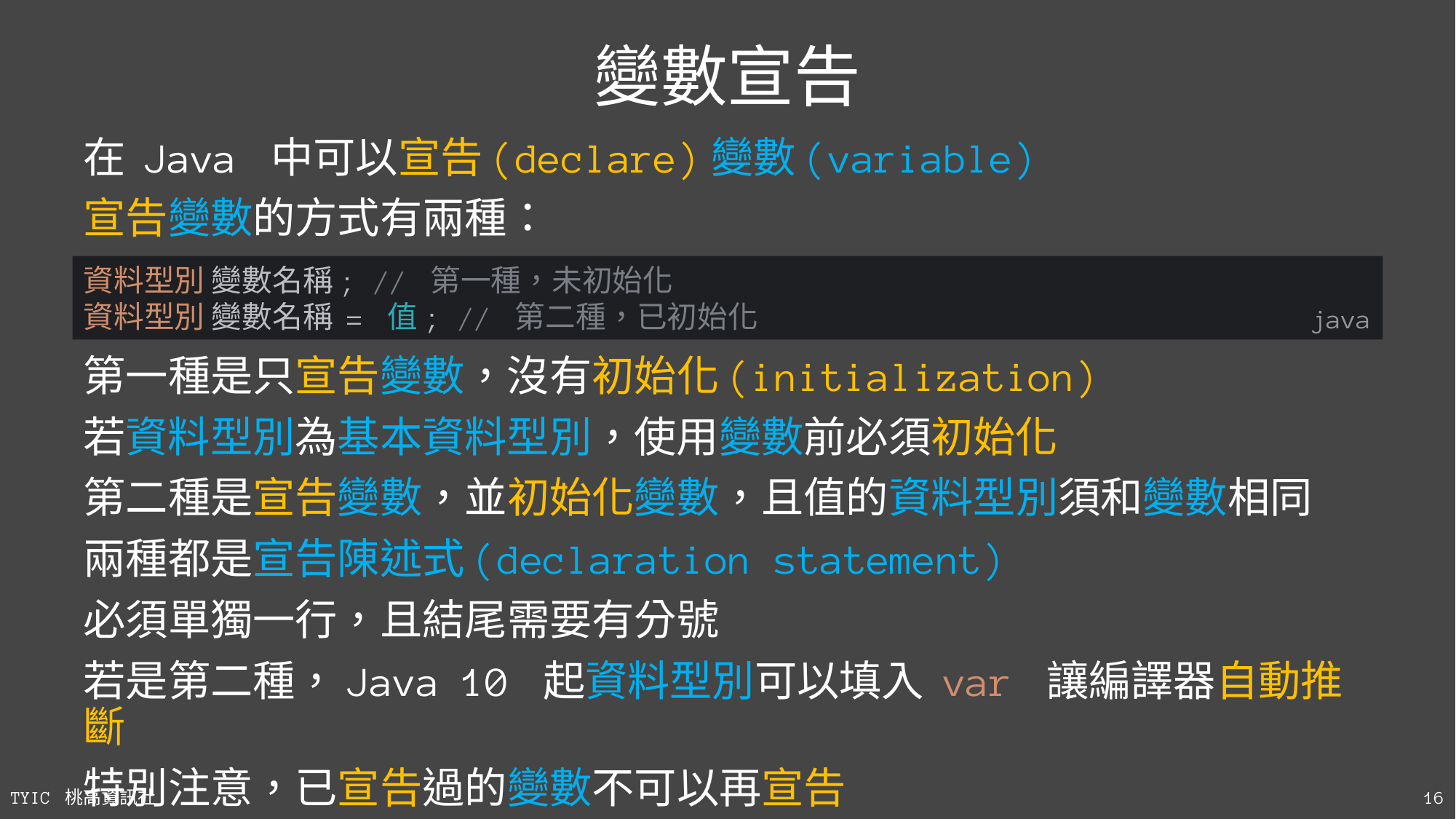

# 變數宣告
在 Java 中可以宣告(declare)變數(variable)
宣告變數的方式有兩種：
資料型別 變數名稱; // 第一種，未初始化
資料型別 變數名稱 = 值; // 第二種，已初始化
java
第一種是只宣告變數，沒有初始化(initialization)
若資料型別為基本資料型別，使用變數前必須初始化
第二種是宣告變數，並初始化變數，且值的資料型別須和變數相同
兩種都是宣告陳述式(declaration statement)
必須單獨一行，且結尾需要有分號
若是第二種，Java 10 起資料型別可以填入 var 讓編譯器自動推斷
特別注意，已宣告過的變數不可以再宣告